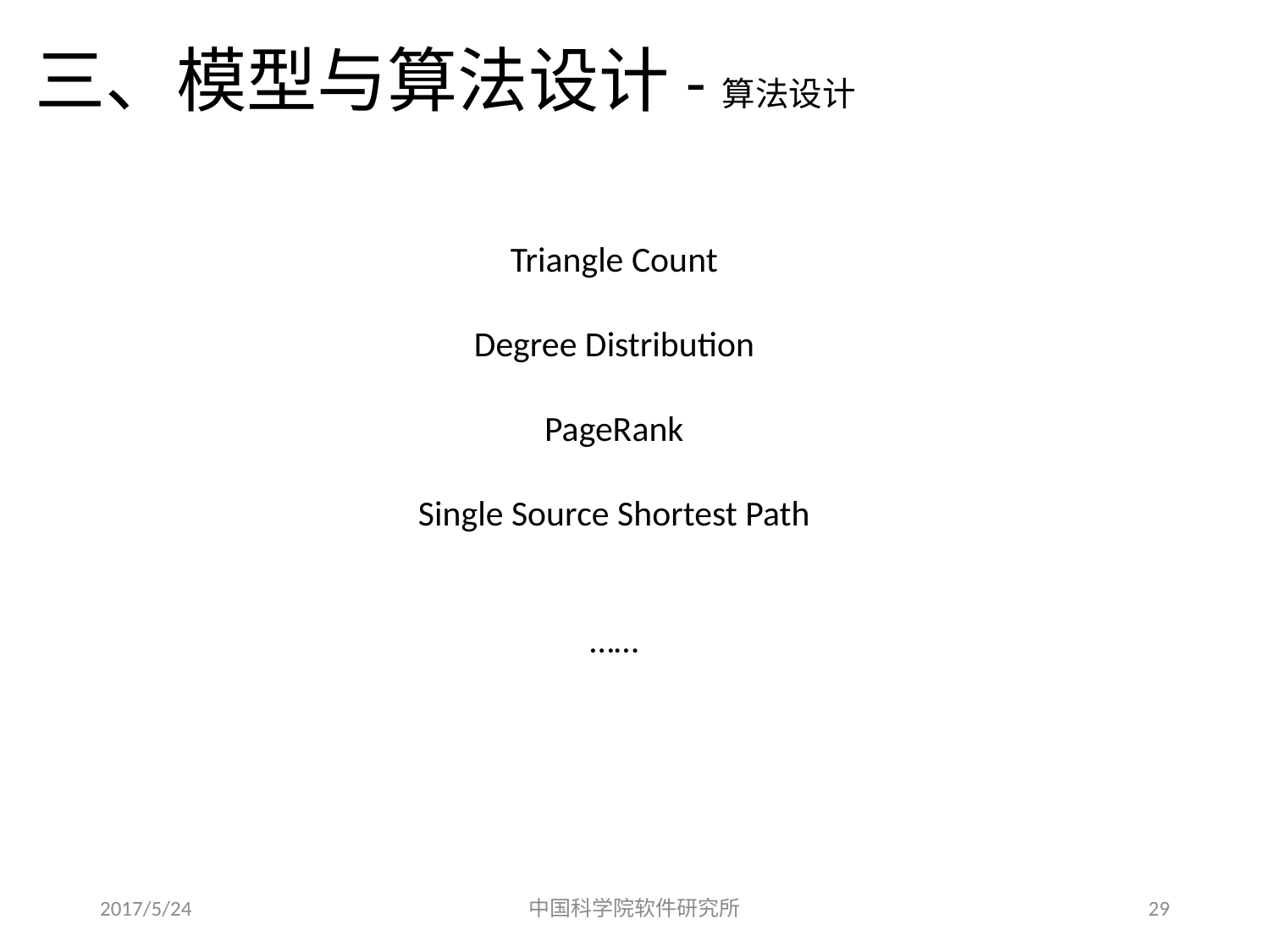

三、模型与算法设计-算法设计
Triangle Count

Degree Distribution

PageRank

Single Source Shortest Path

……

2017/5/24
中国科学院软件研究所
29